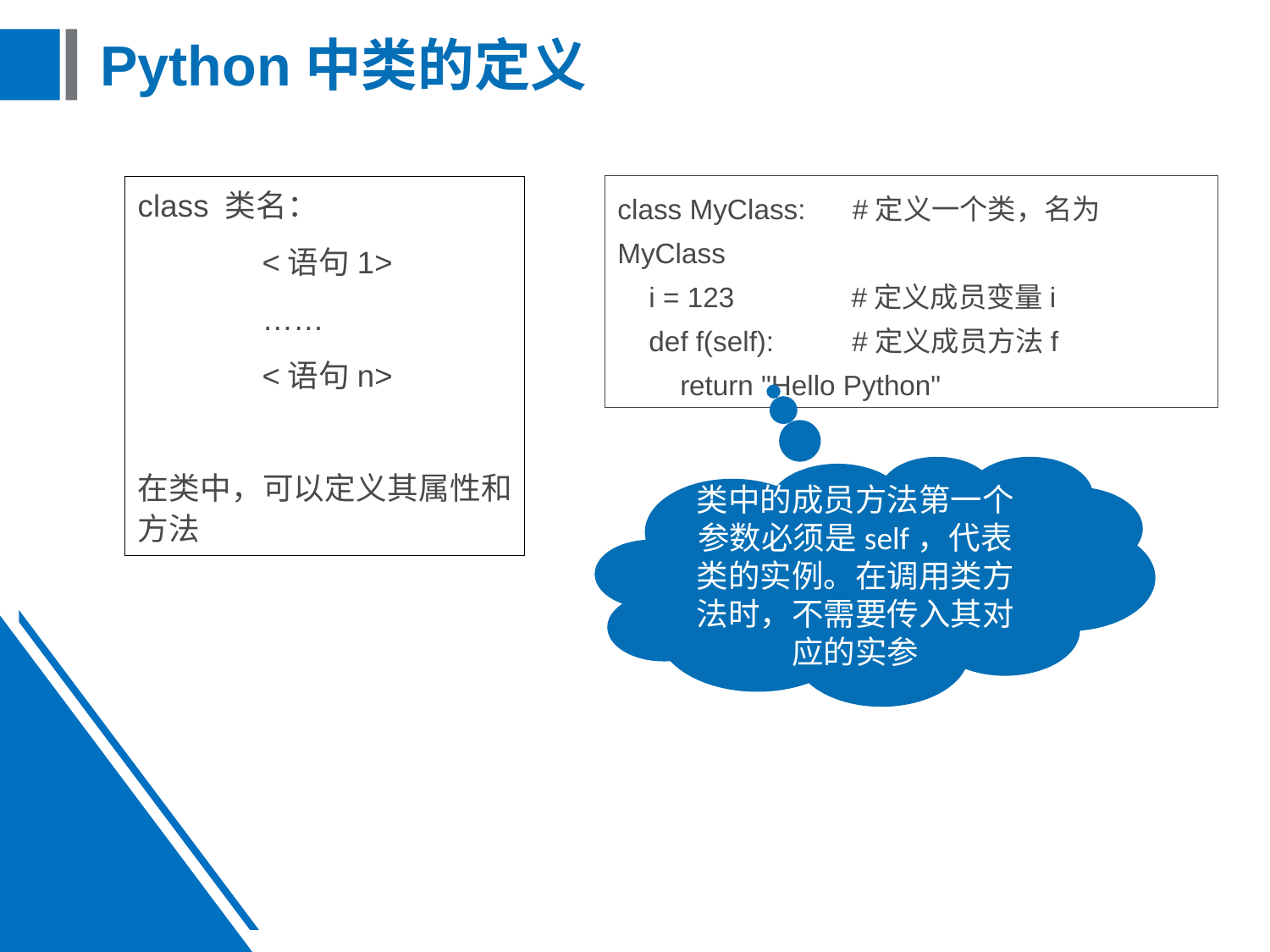

# Python中类的定义
class MyClass:      #定义一个类，名为MyClass
    i = 123               #定义成员变量i
    def f(self):          #定义成员方法f
        return "Hello Python"
class 类名：
    	<语句1>
	……
	<语句n>

在类中，可以定义其属性和方法
类中的成员方法第一个参数必须是self，代表类的实例。在调用类方法时，不需要传入其对应的实参